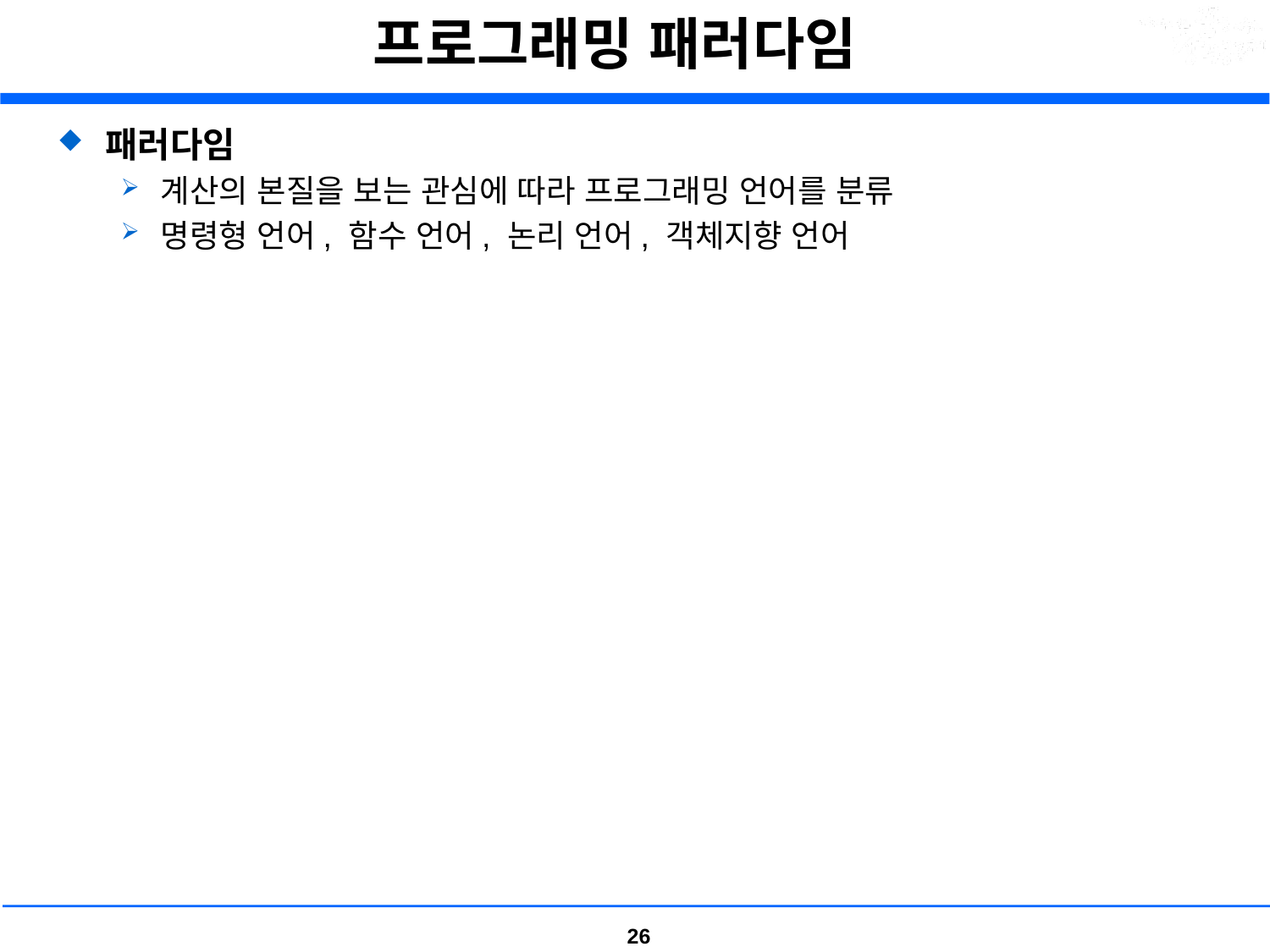

# 프로그래밍 패러다임
패러다임
계산의 본질을 보는 관심에 따라 프로그래밍 언어를 분류
명령형 언어, 함수 언어, 논리 언어, 객체지향 언어